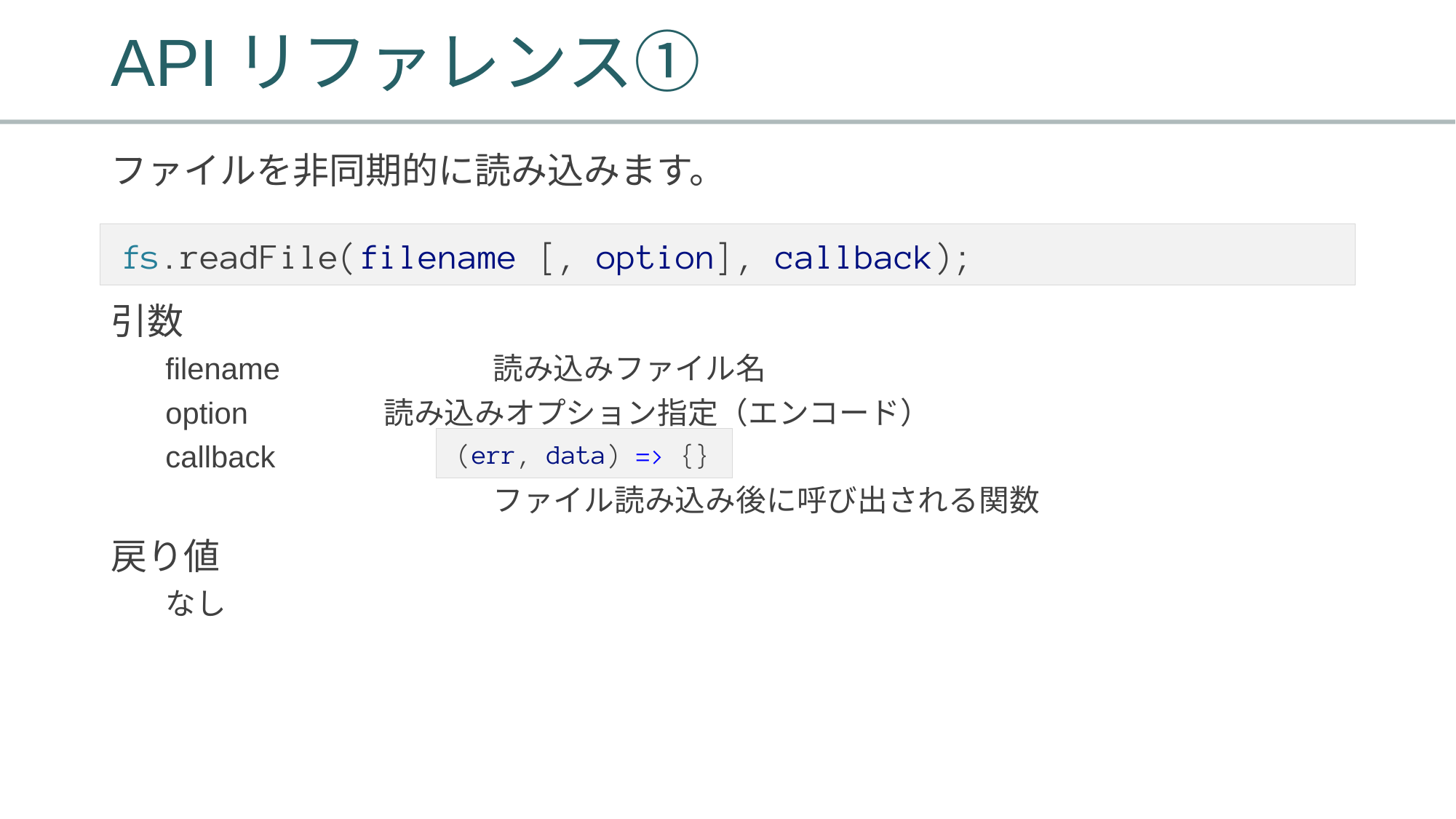

# APIリファレンス①
ファイルを非同期的に読み込みます。
fs.readFile(filename [, option], callback);
引数
filename		読み込みファイル名
option		読み込みオプション指定（エンコード）
callback
			ファイル読み込み後に呼び出される関数
戻り値
なし
(err, data) => {}